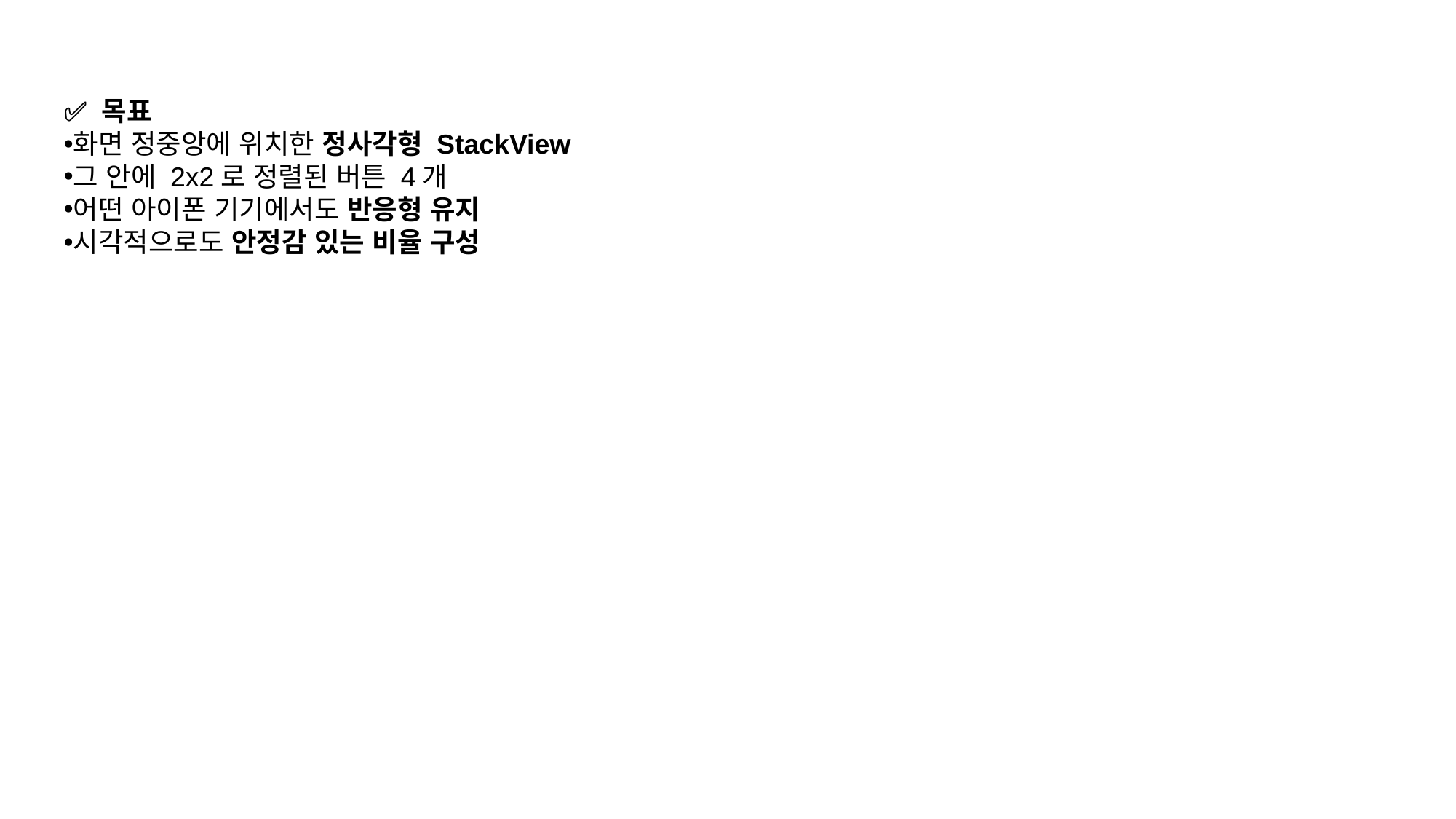

✅ 목표
화면 정중앙에 위치한 정사각형 StackView
그 안에 2x2로 정렬된 버튼 4개
어떤 아이폰 기기에서도 반응형 유지
시각적으로도 안정감 있는 비율 구성